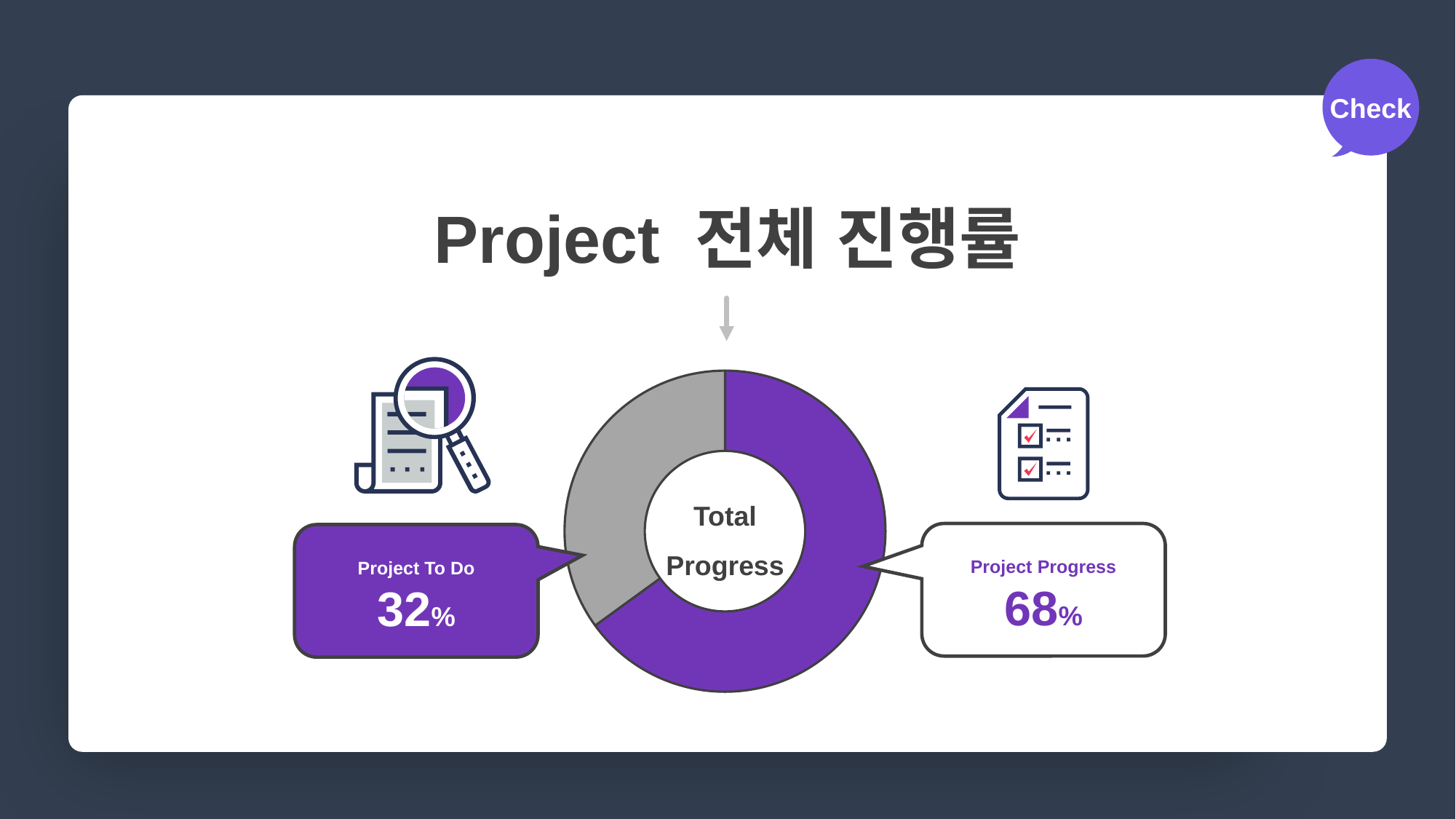

Check

Project 전체 진행률

### Chart

| Category | 판매 |
|---|---|
| 1분기 | 0.65 |
| 2분기 | 0.35 |

Total
Progress
Project Progress
68%
Project To Do
32%